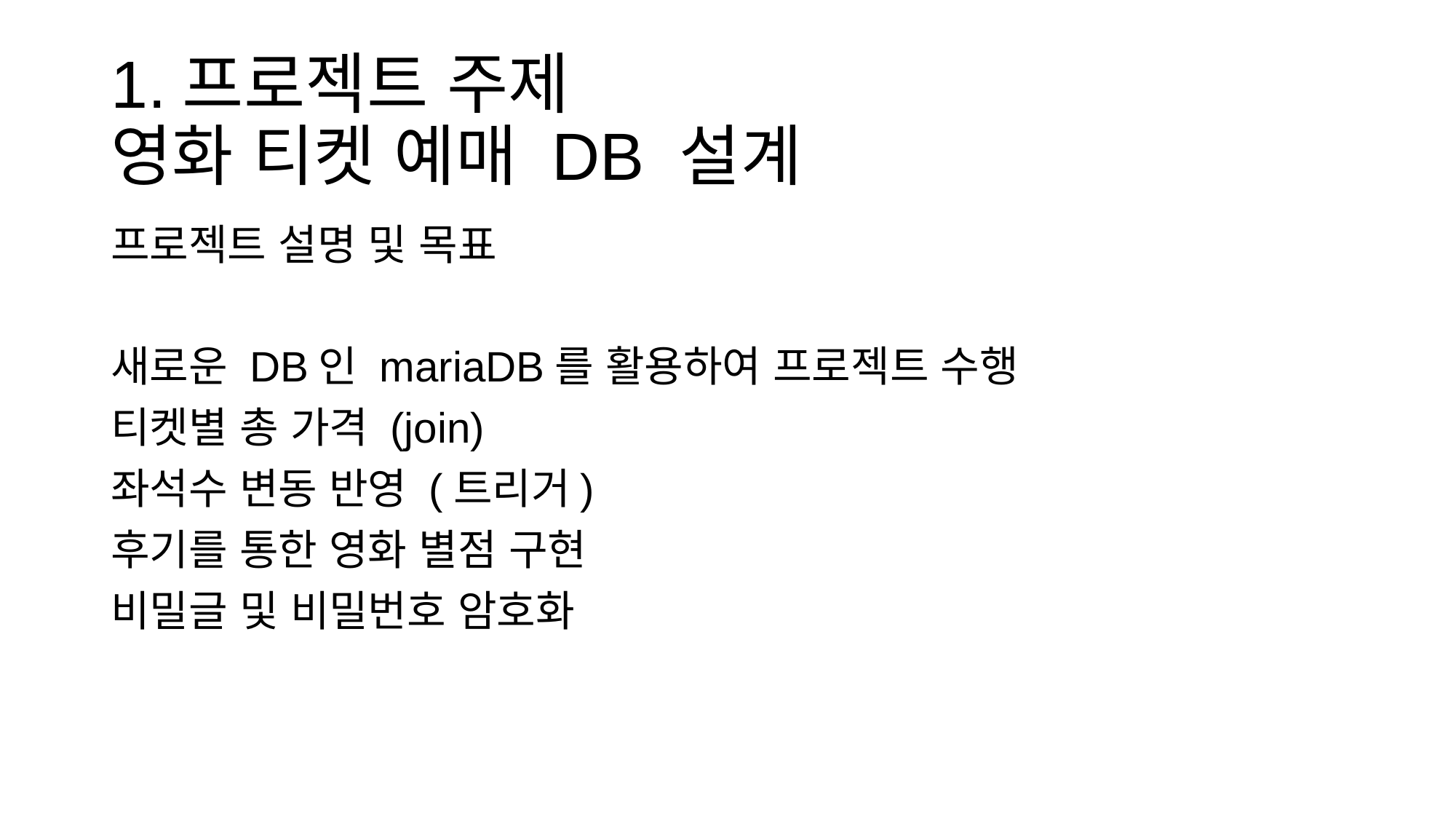

# 1.프로젝트 주제 영화 티켓 예매 DB 설계
프로젝트 설명 및 목표

새로운 DB인 mariaDB를 활용하여 프로젝트 수행
티켓별 총 가격 (join)
좌석수 변동 반영 (트리거)
후기를 통한 영화 별점 구현
비밀글 및 비밀번호 암호화